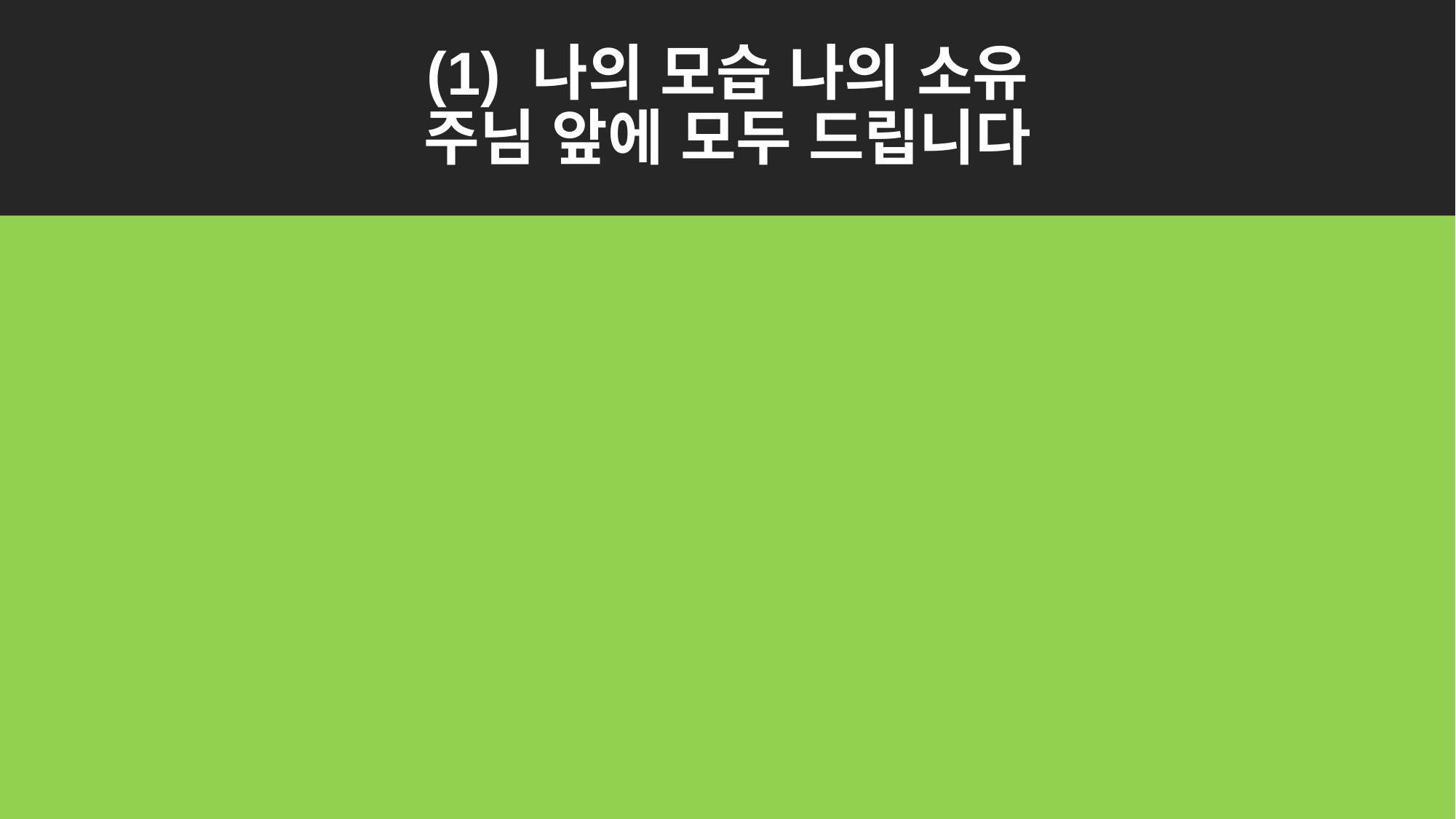

# (1) 나의 모습 나의 소유 주님 앞에 모두 드립니다